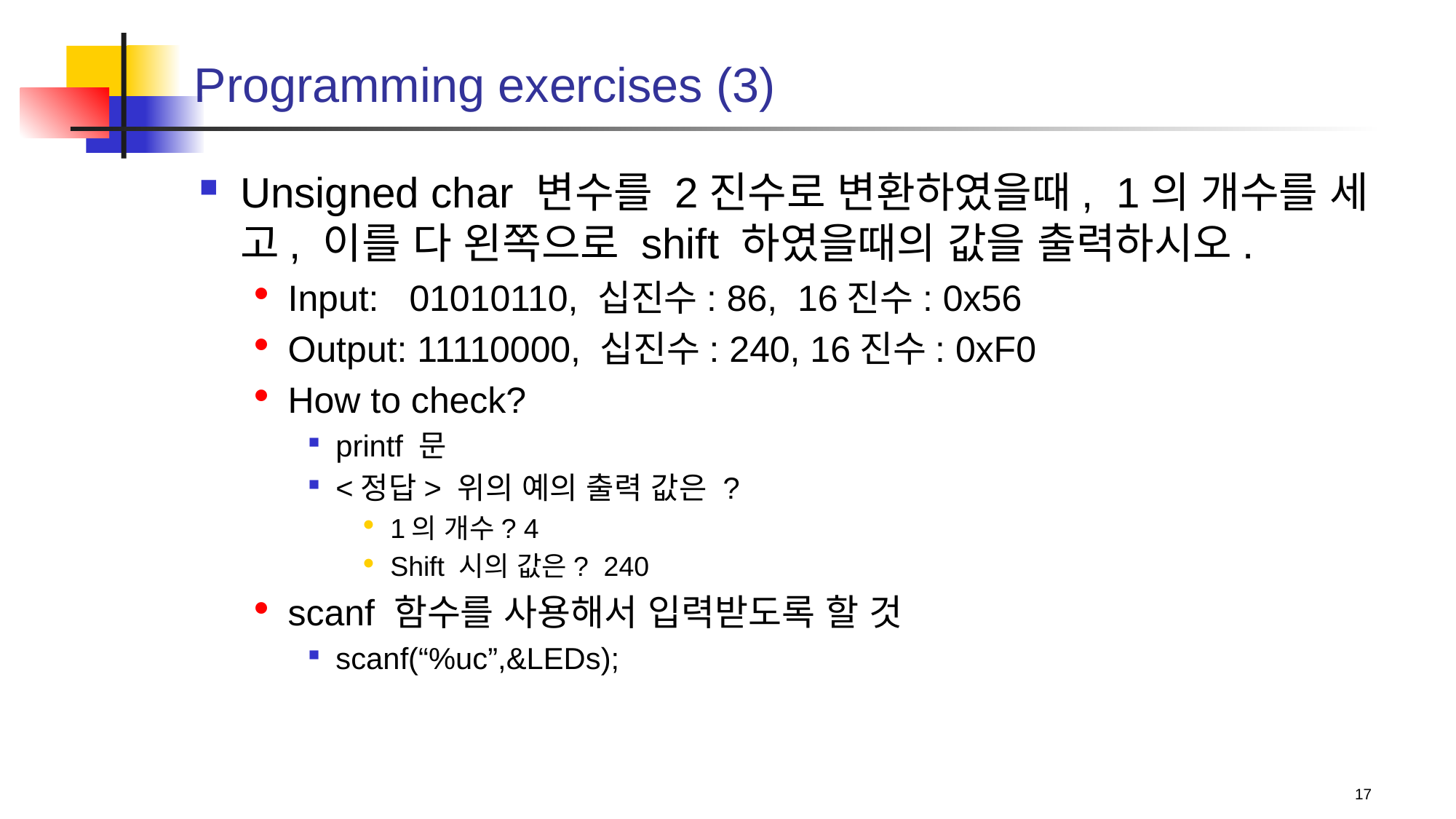

# Programming exercises (3)
Unsigned char 변수를 2진수로 변환하였을때,  1의 개수를 세고, 이를 다 왼쪽으로 shift 하였을때의 값을 출력하시오.
Input:   01010110, 십진수: 86,  16진수: 0x56
Output: 11110000, 십진수: 240, 16진수: 0xF0
How to check?
printf 문
<정답> 위의 예의 출력 값은 ?
1의 개수? 4
Shift 시의 값은?  240
scanf 함수를 사용해서 입력받도록 할 것
scanf(“%uc”,&LEDs);
17